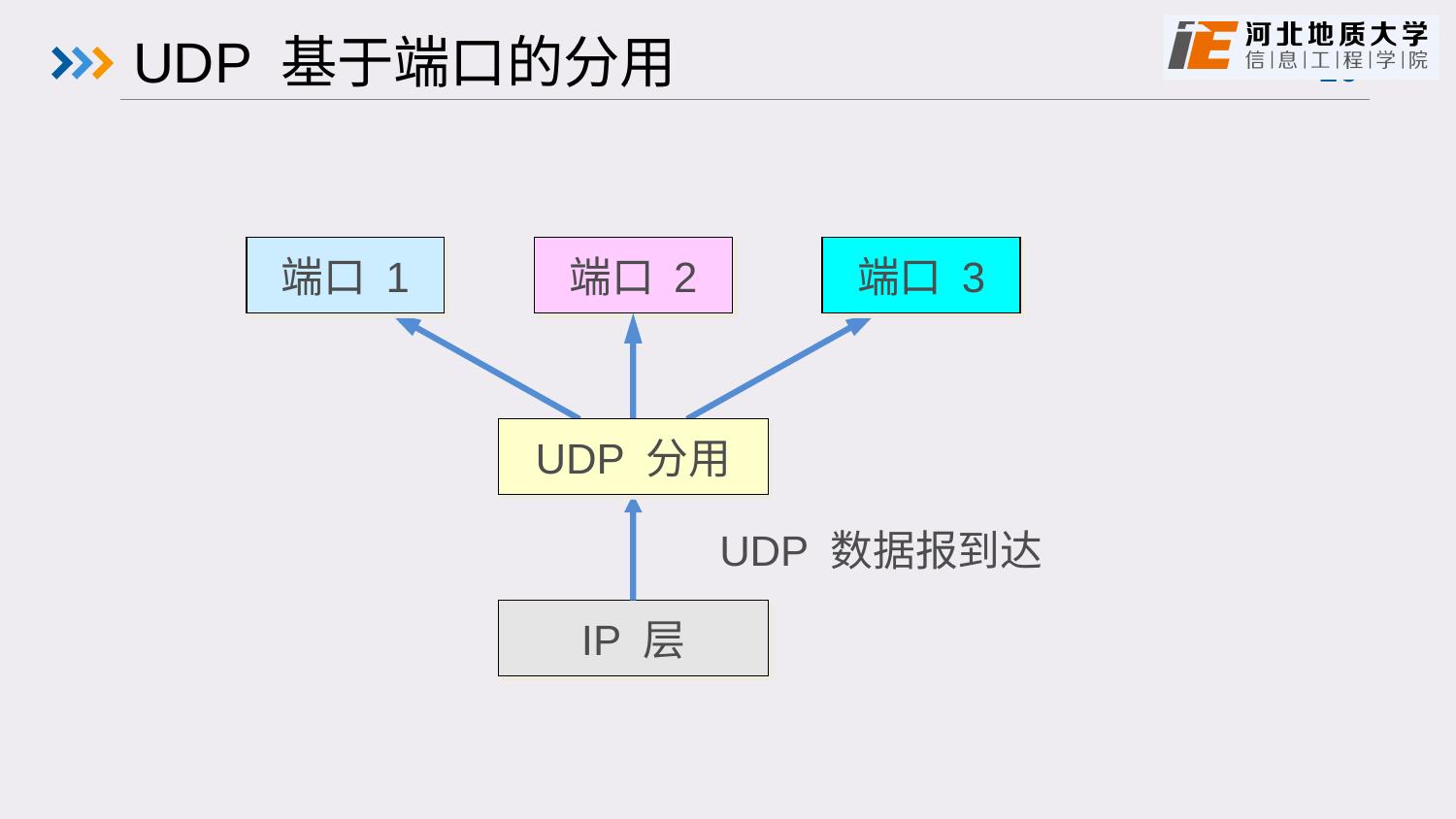

# UDP 基于端口的分用
端口 1
端口 2
端口 3

UDP 分用

UDP 数据报到达
IP 层